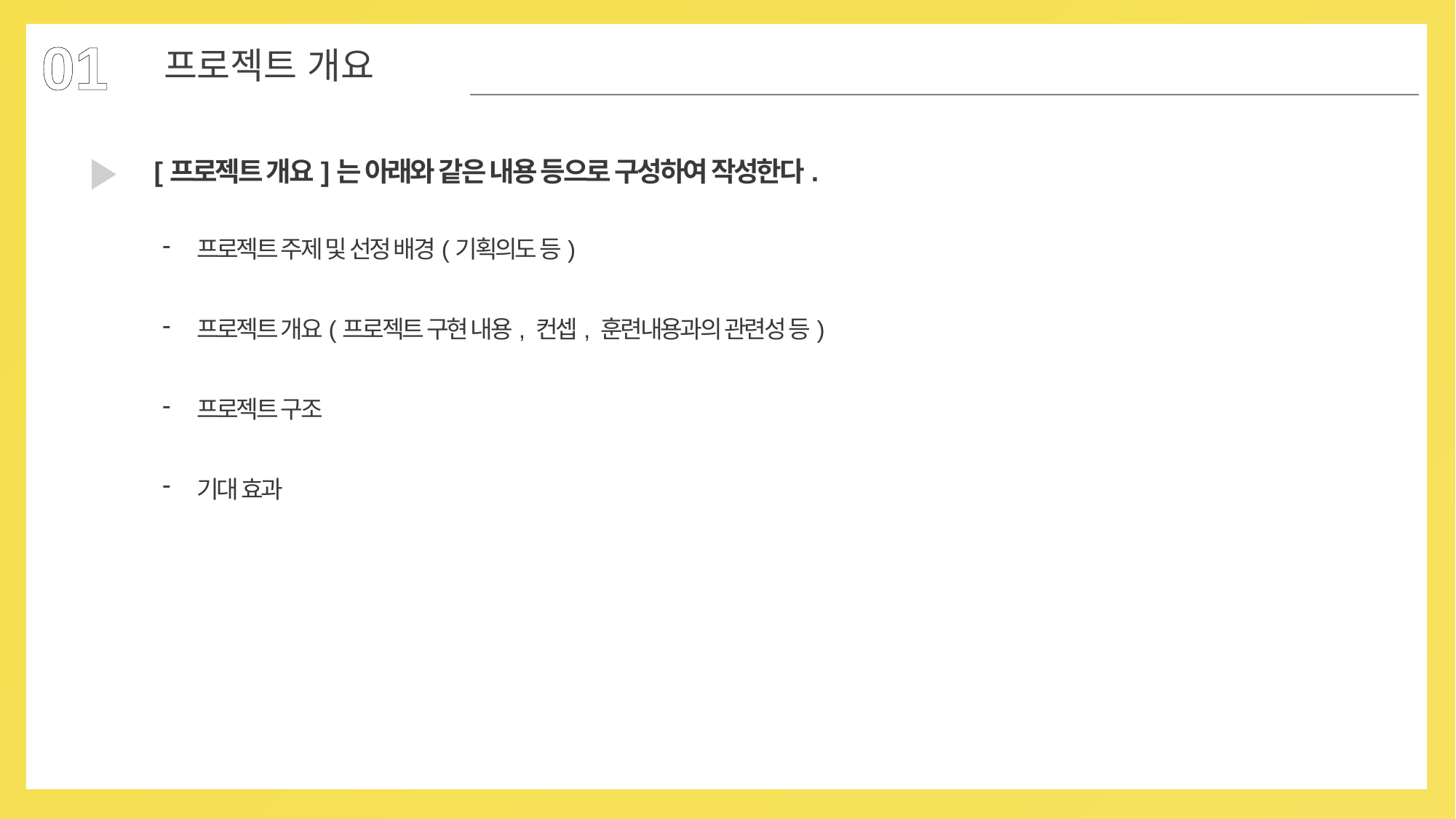

01

프로젝트 개요
▶
[프로젝트 개요]는 아래와 같은 내용 등으로 구성하여 작성한다.
프로젝트 주제 및 선정 배경(기획의도 등)

프로젝트 개요(프로젝트 구현 내용, 컨셉, 훈련내용과의 관련성 등)

프로젝트 구조

기대 효과